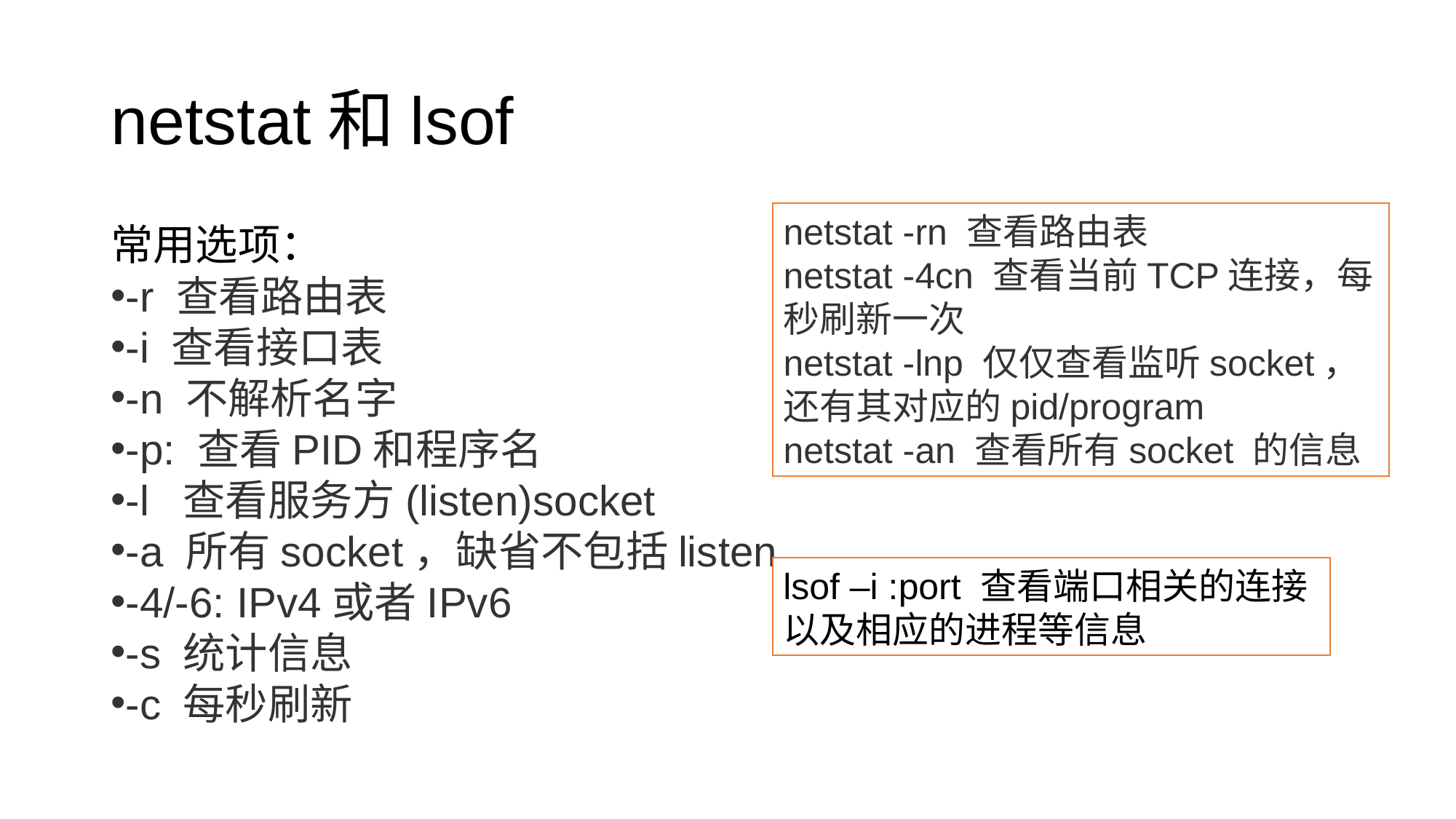

# netstat和lsof
netstat -rn 查看路由表
netstat -4cn 查看当前TCP连接，每秒刷新一次
netstat -lnp 仅仅查看监听socket，还有其对应的pid/program
netstat -an 查看所有socket 的信息
常用选项：
-r 查看路由表
-i 查看接口表
-n 不解析名字
-p: 查看PID和程序名
-l  查看服务方(listen)socket
-a 所有socket，缺省不包括listen
-4/-6: IPv4或者IPv6
-s 统计信息
-c 每秒刷新

lsof –i :port 查看端口相关的连接以及相应的进程等信息